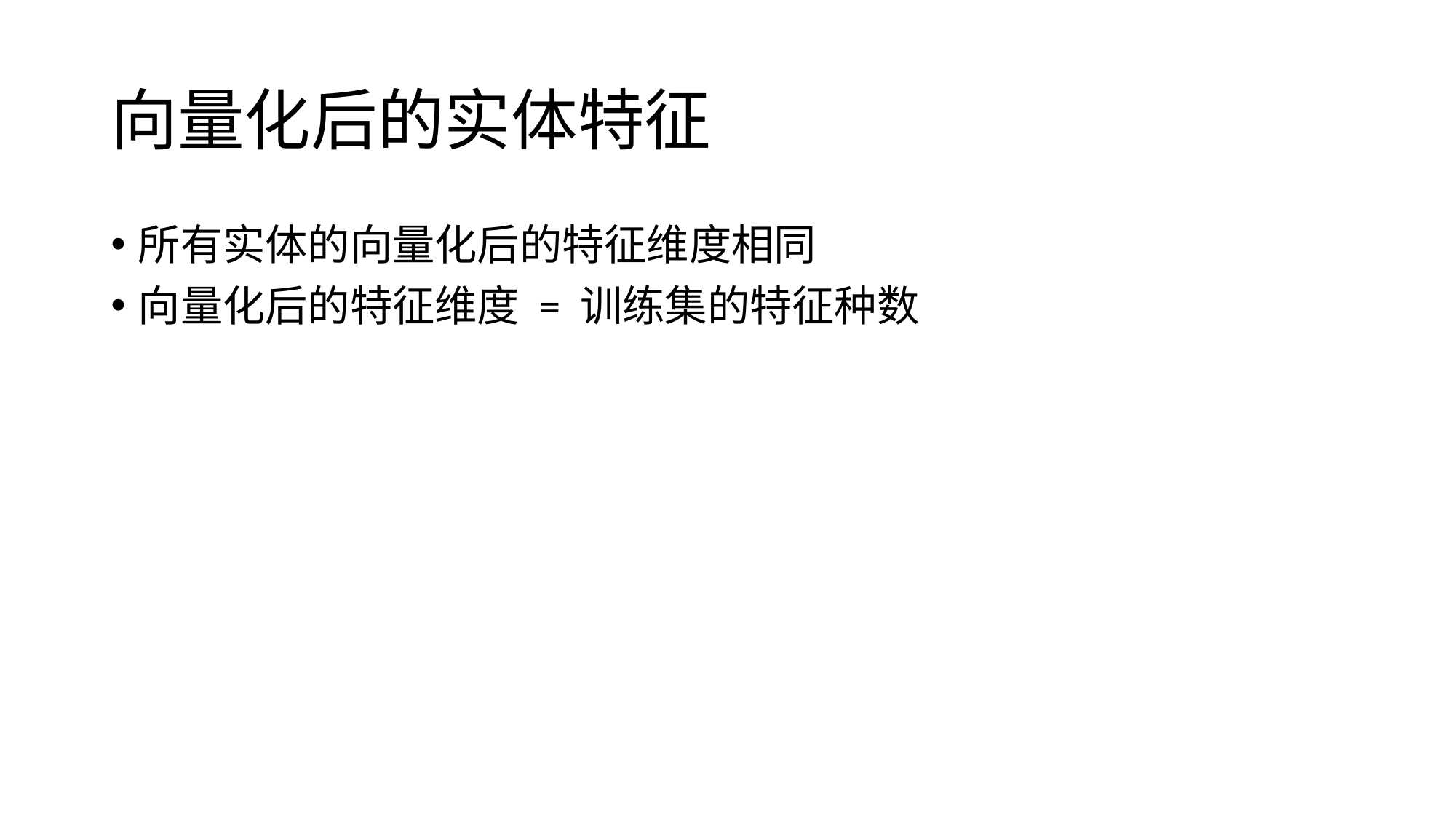

# 向量化后的实体特征
所有实体的向量化后的特征维度相同
向量化后的特征维度 = 训练集的特征种数